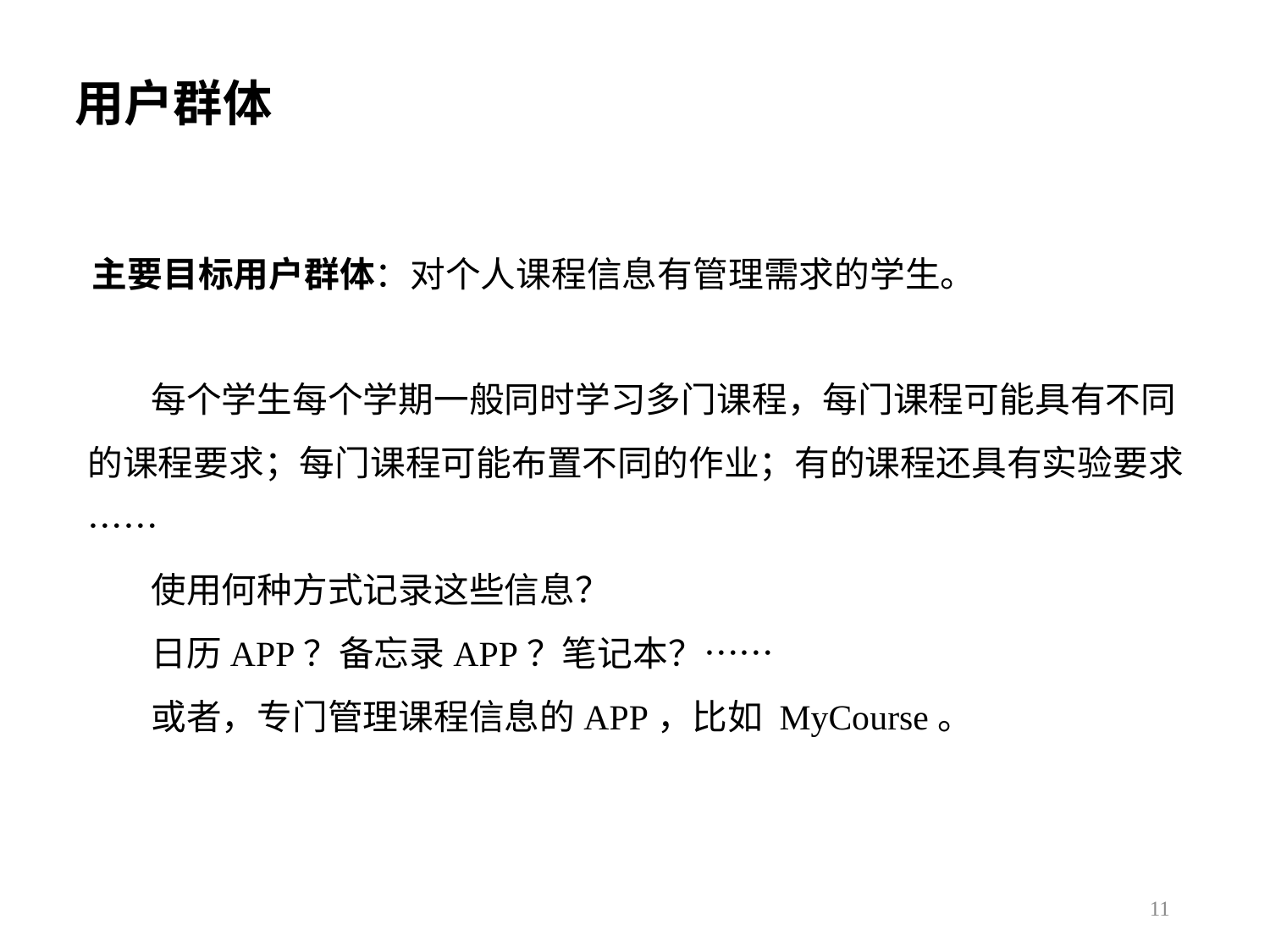

# 用户群体
主要目标用户群体：对个人课程信息有管理需求的学生。
每个学生每个学期一般同时学习多门课程，每门课程可能具有不同的课程要求；每门课程可能布置不同的作业；有的课程还具有实验要求……
使用何种方式记录这些信息？
日历APP？备忘录APP？笔记本？……
或者，专门管理课程信息的APP，比如 MyCourse。
11